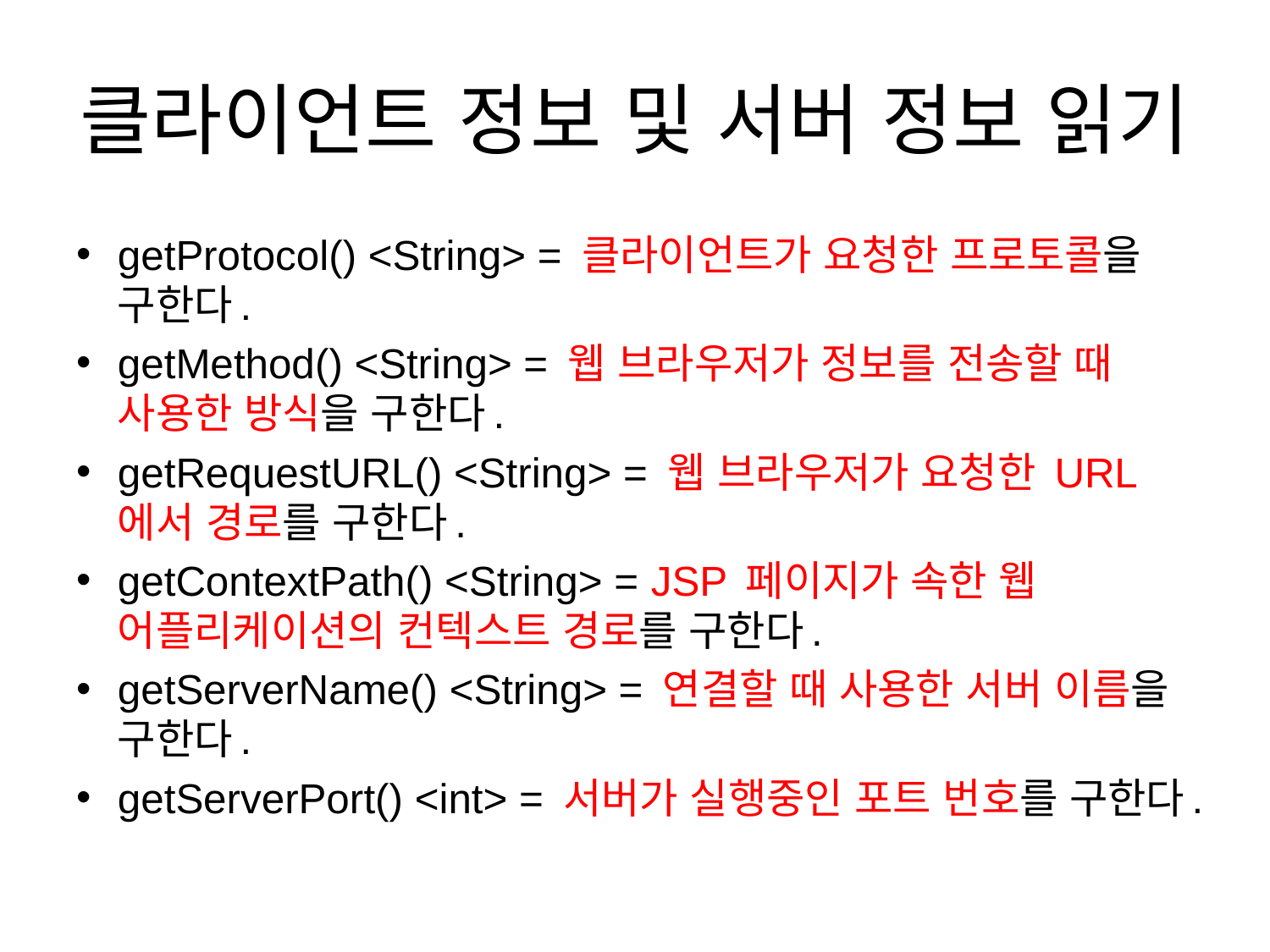

# 클라이언트 정보 및 서버 정보 읽기
getProtocol() <String> = 클라이언트가 요청한 프로토콜을 구한다.
getMethod() <String> = 웹 브라우저가 정보를 전송할 때 사용한 방식을 구한다.
getRequestURL() <String> = 웹 브라우저가 요청한 URL에서 경로를 구한다.
getContextPath() <String> = JSP 페이지가 속한 웹 어플리케이션의 컨텍스트 경로를 구한다.
getServerName() <String> = 연결할 때 사용한 서버 이름을 구한다.
getServerPort() <int> = 서버가 실행중인 포트 번호를 구한다.